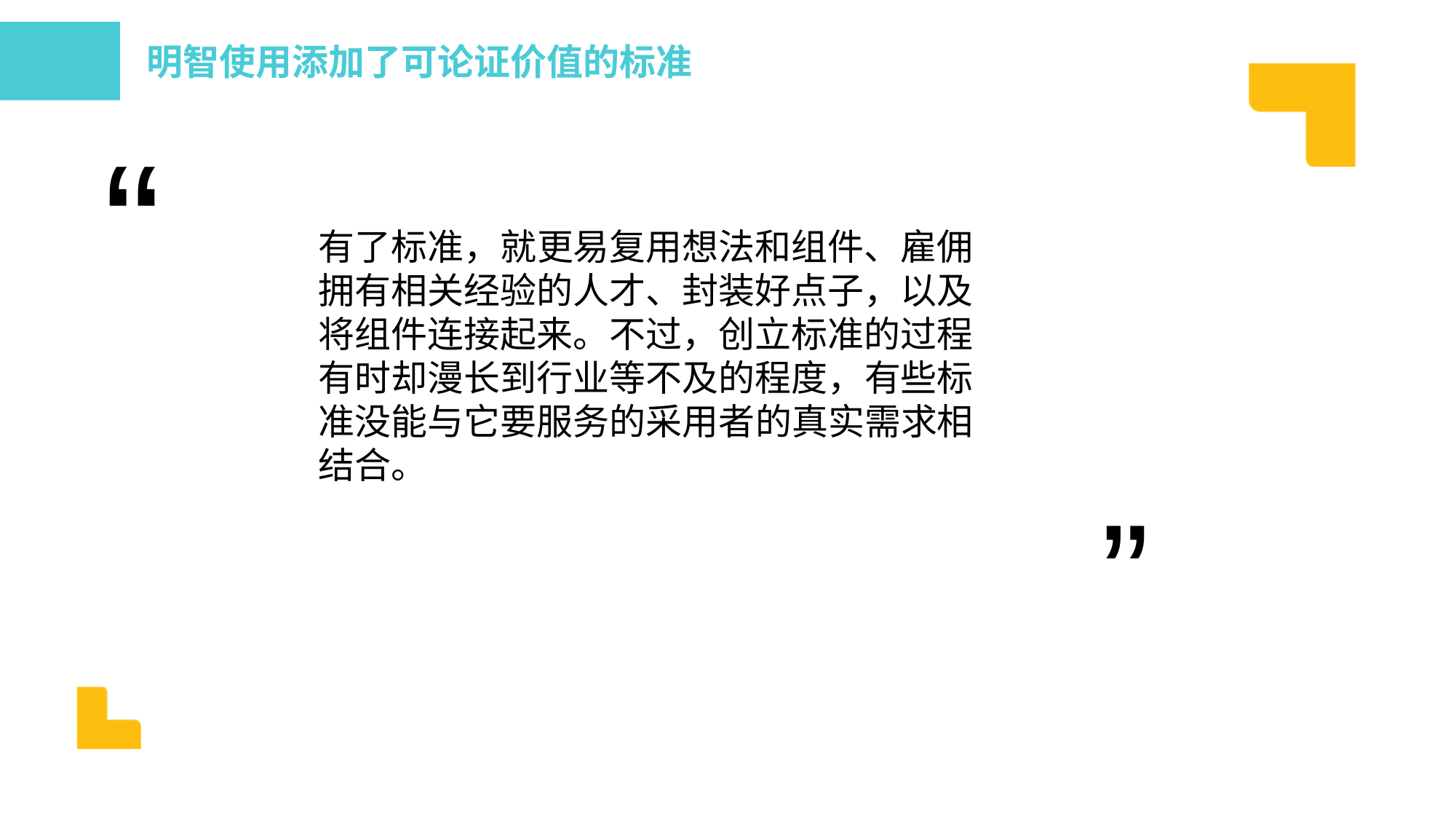

明智使用添加了可论证价值的标准
“
有了标准，就更易复用想法和组件、雇佣拥有相关经验的人才、封装好点子，以及将组件连接起来。不过，创立标准的过程有时却漫长到行业等不及的程度，有些标准没能与它要服务的采用者的真实需求相结合。
”